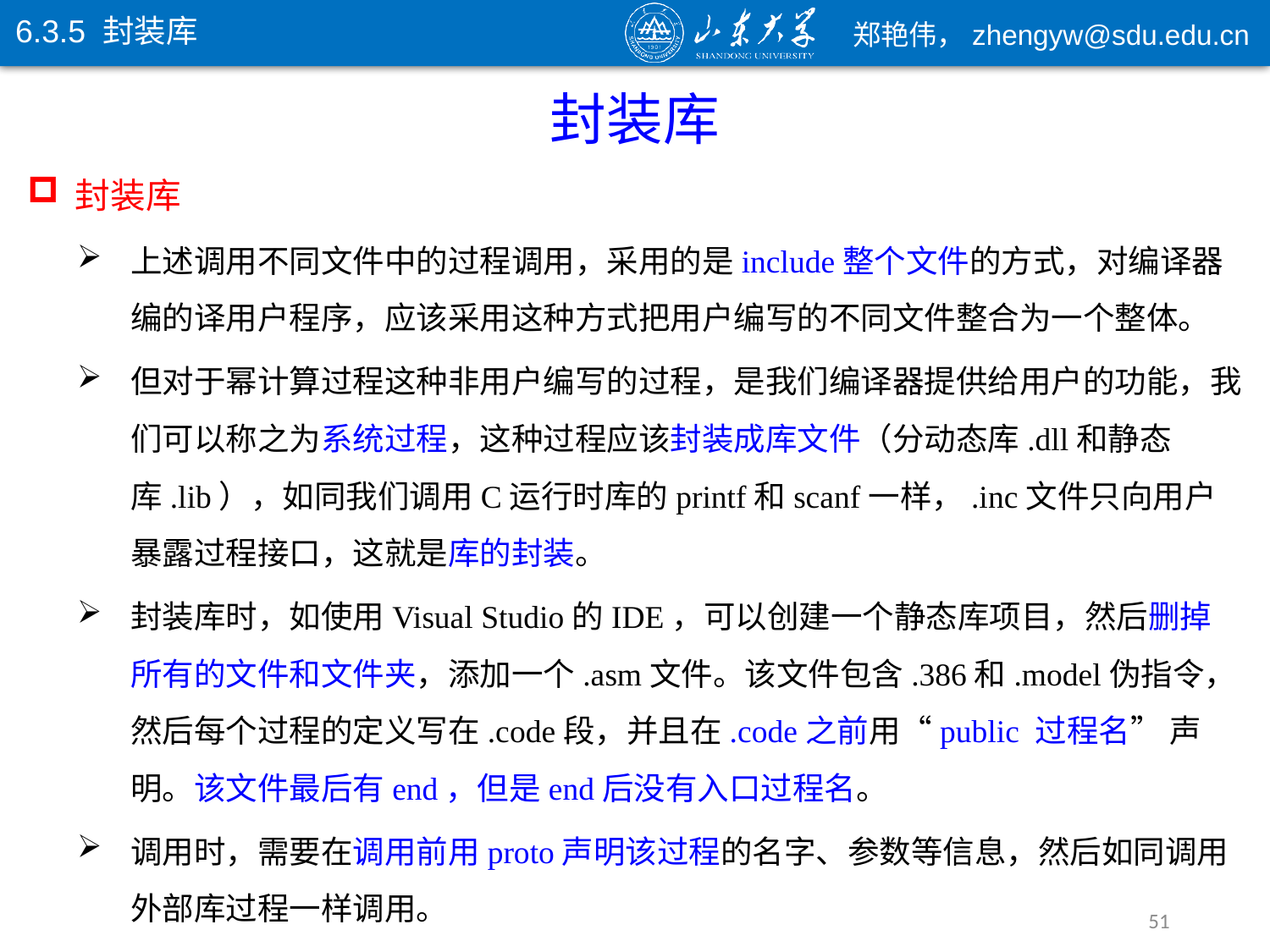

6.3.5 封装库
封装库
封装库
上述调用不同文件中的过程调用，采用的是include整个文件的方式，对编译器编的译用户程序，应该采用这种方式把用户编写的不同文件整合为一个整体。
但对于幂计算过程这种非用户编写的过程，是我们编译器提供给用户的功能，我们可以称之为系统过程，这种过程应该封装成库文件（分动态库.dll和静态库.lib），如同我们调用C运行时库的printf和scanf一样，.inc文件只向用户暴露过程接口，这就是库的封装。
封装库时，如使用Visual Studio的IDE，可以创建一个静态库项目，然后删掉所有的文件和文件夹，添加一个.asm文件。该文件包含.386和.model伪指令，然后每个过程的定义写在.code段，并且在.code之前用“public 过程名” 声明。该文件最后有end，但是end后没有入口过程名。
调用时，需要在调用前用proto声明该过程的名字、参数等信息，然后如同调用外部库过程一样调用。
51